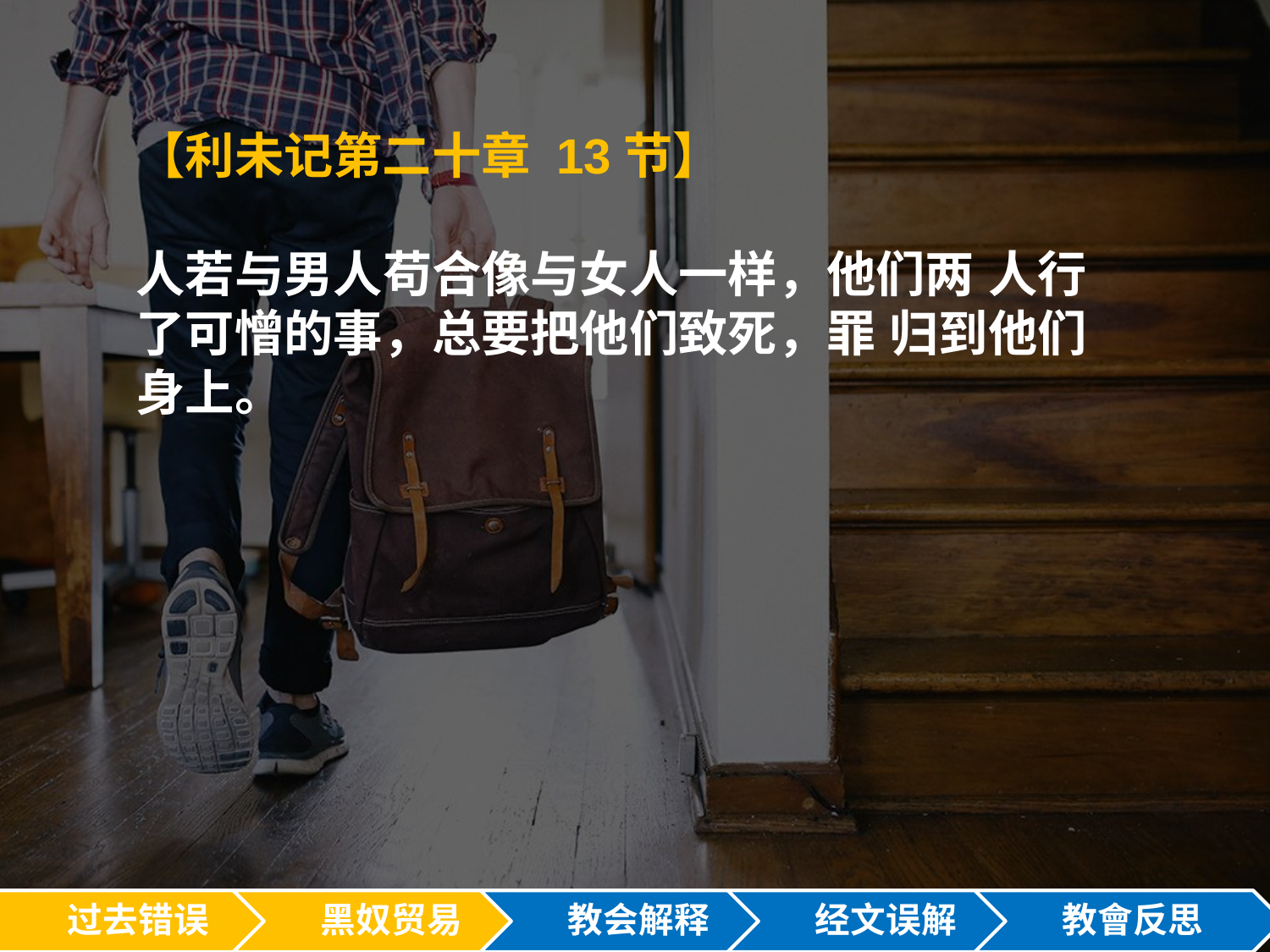

【利未记第二十章 13节】

人若与男人苟合像与女人一样，他们两 人行了可憎的事，总要把他们致死，罪 归到他们身上。

过去错误
黑奴贸易
教会解释
经文误解
教會反思